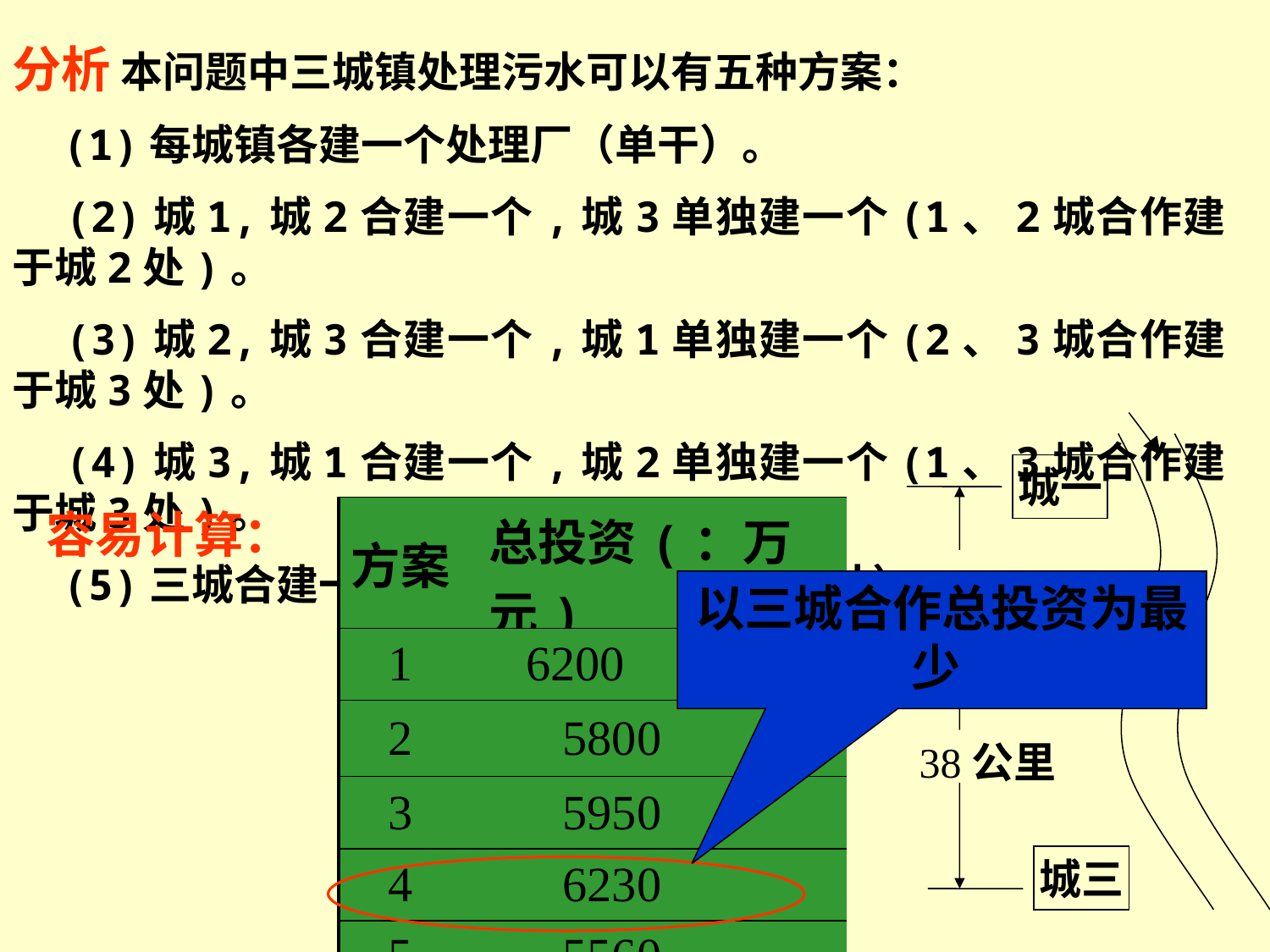

分析 本问题中三城镇处理污水可以有五种方案：
  (1)每城镇各建一个处理厂（单干）。
  (2)城1,城2合建一个,城3单独建一个(1、2城合作建于城2处)。
  (3)城2,城3合建一个,城1单独建一个(2、3城合作建于城3处)。
  (4)城3,城1合建一个,城2单独建一个(1、3城合作建于城3处)。
  (5)三城合建一个污水处理厂（建于城3处）

城一

    20公里

城二

       38公里

城三

  容易计算：
| 方案 | 总投资(：万元) |
| --- | --- |
| 1 | 6200 |
| 2 | 5800 |
| 3 | 5950 |
| 4 | 6230 |
| 5 | 5560 |
以三城合作总投资为最少